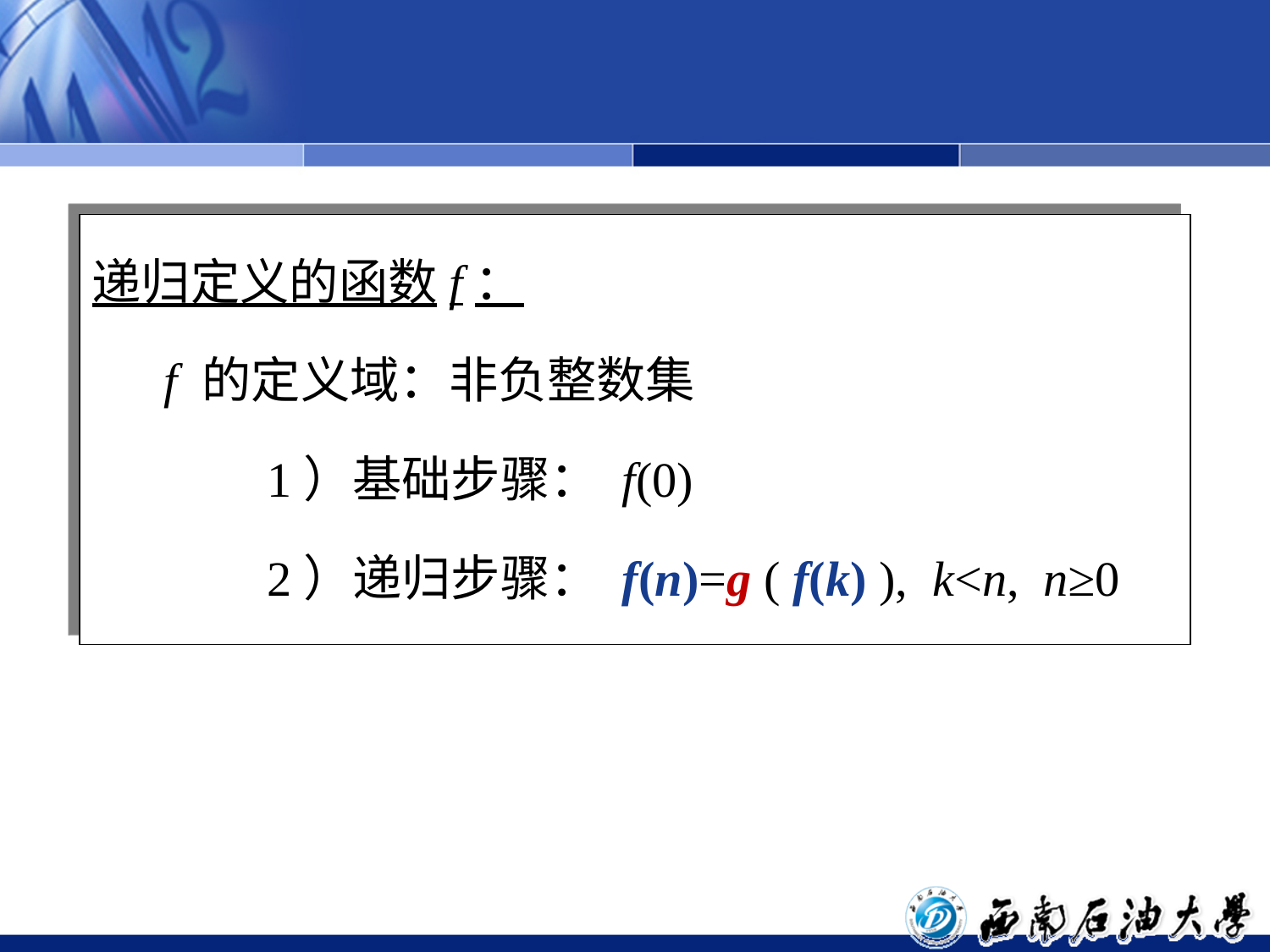

#
递归定义的函数f：
	  f 的定义域：非负整数集
   		1）基础步骤： f(0)
   		2）递归步骤： f(n)=g ( f(k) ),  k<n,  n≥0